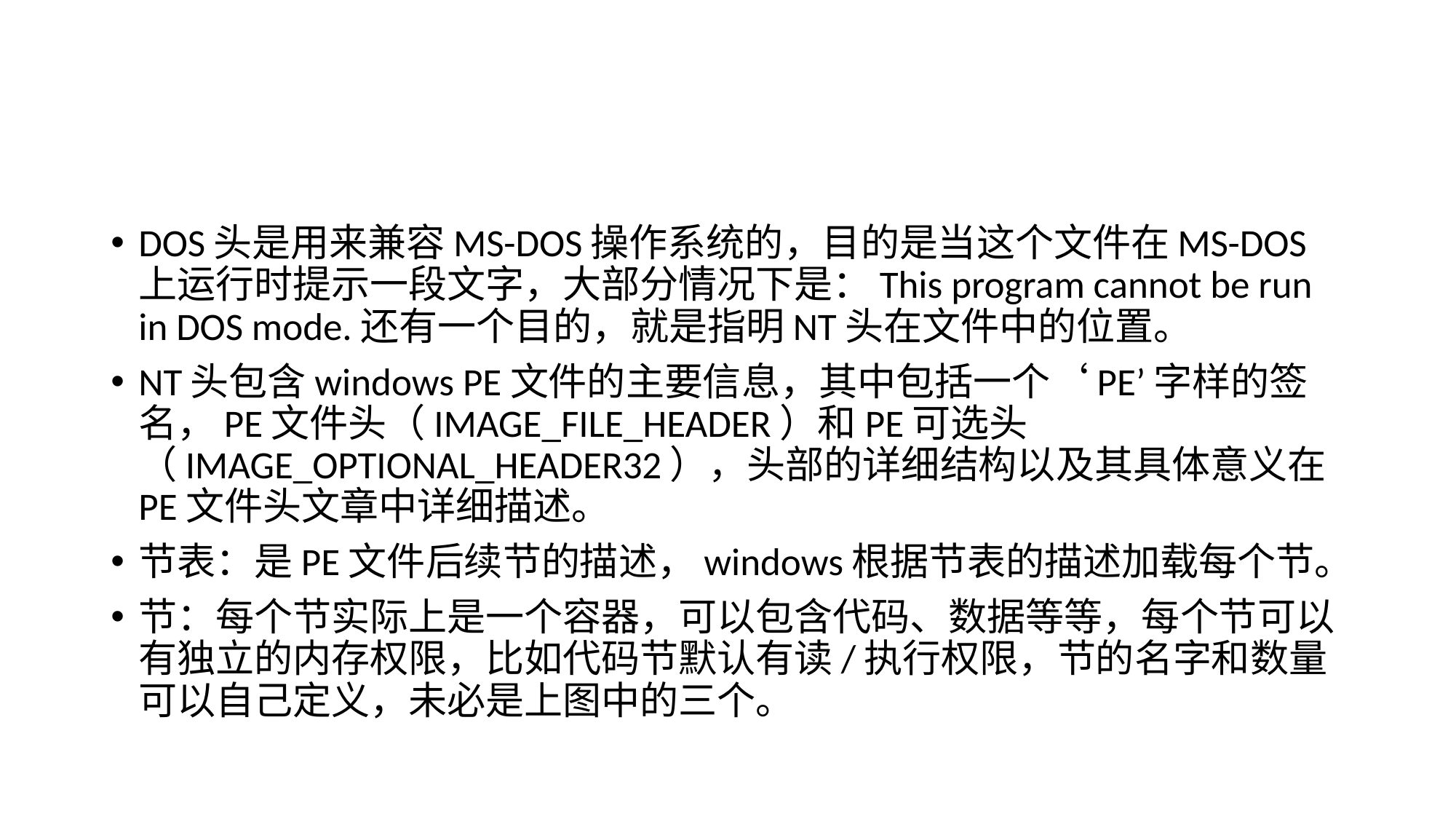

DOS头是用来兼容MS-DOS操作系统的，目的是当这个文件在MS-DOS上运行时提示一段文字，大部分情况下是：This program cannot be run in DOS mode.还有一个目的，就是指明NT头在文件中的位置。
NT头包含windows PE文件的主要信息，其中包括一个‘PE’字样的签名，PE文件头（IMAGE_FILE_HEADER）和PE可选头（IMAGE_OPTIONAL_HEADER32），头部的详细结构以及其具体意义在PE文件头文章中详细描述。
节表：是PE文件后续节的描述，windows根据节表的描述加载每个节。
节：每个节实际上是一个容器，可以包含代码、数据等等，每个节可以有独立的内存权限，比如代码节默认有读/执行权限，节的名字和数量可以自己定义，未必是上图中的三个。